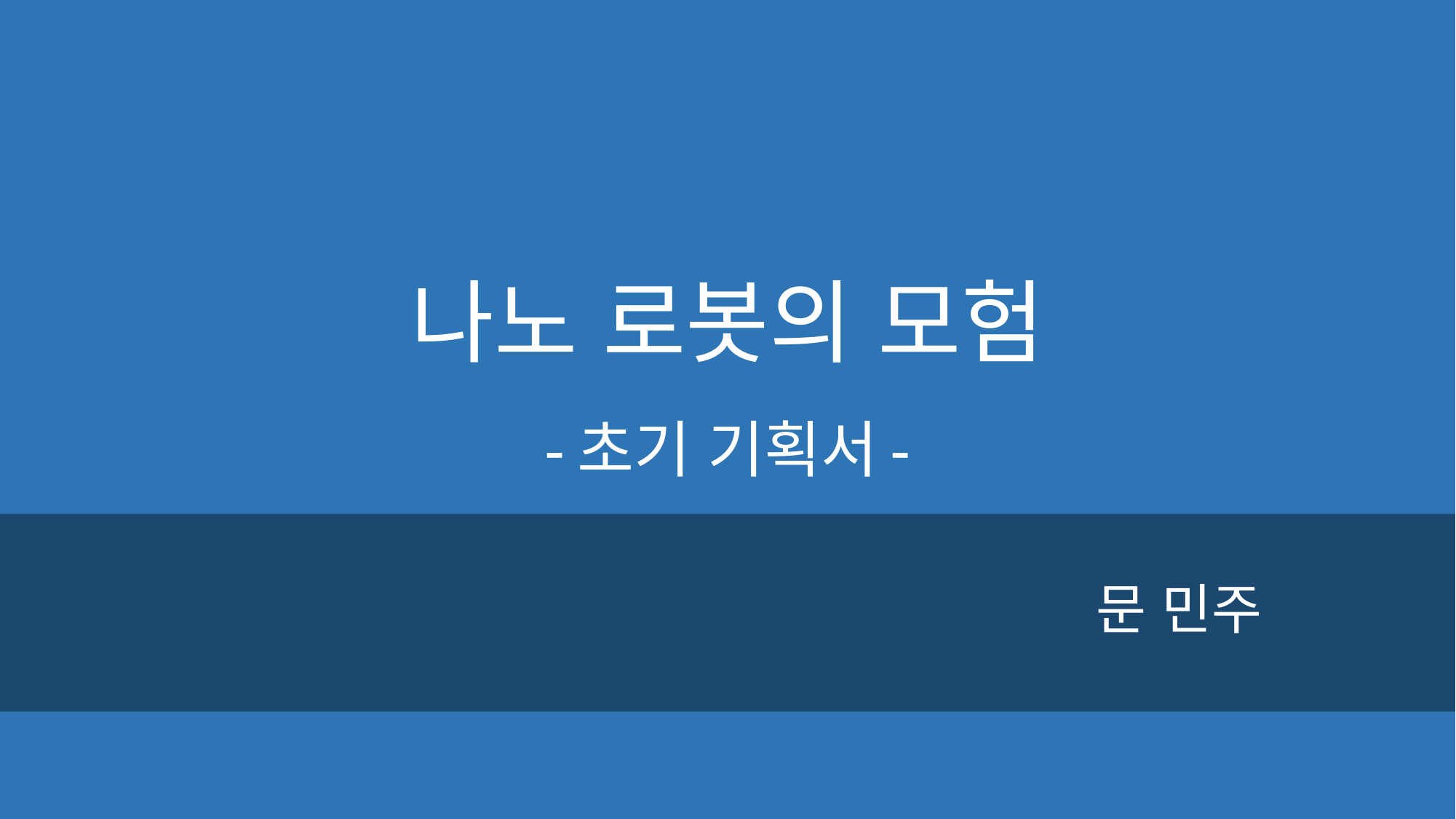

# 나노 로봇의 모험 -초기 기획서-
문 민주